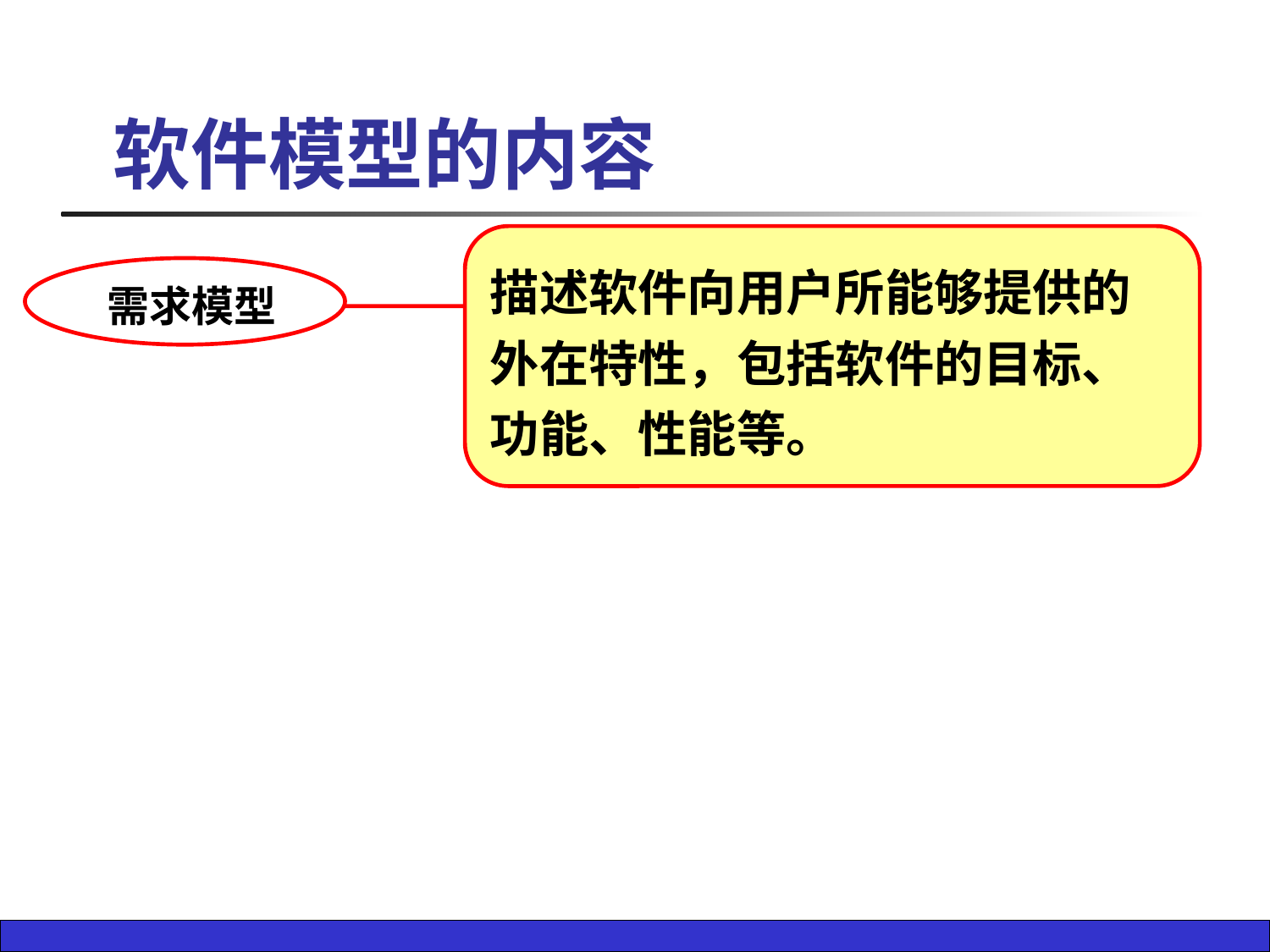

# 软件模型的内容
描述软件向用户所能够提供的
外在特性，包括软件的目标、
功能、性能等。

需求模型